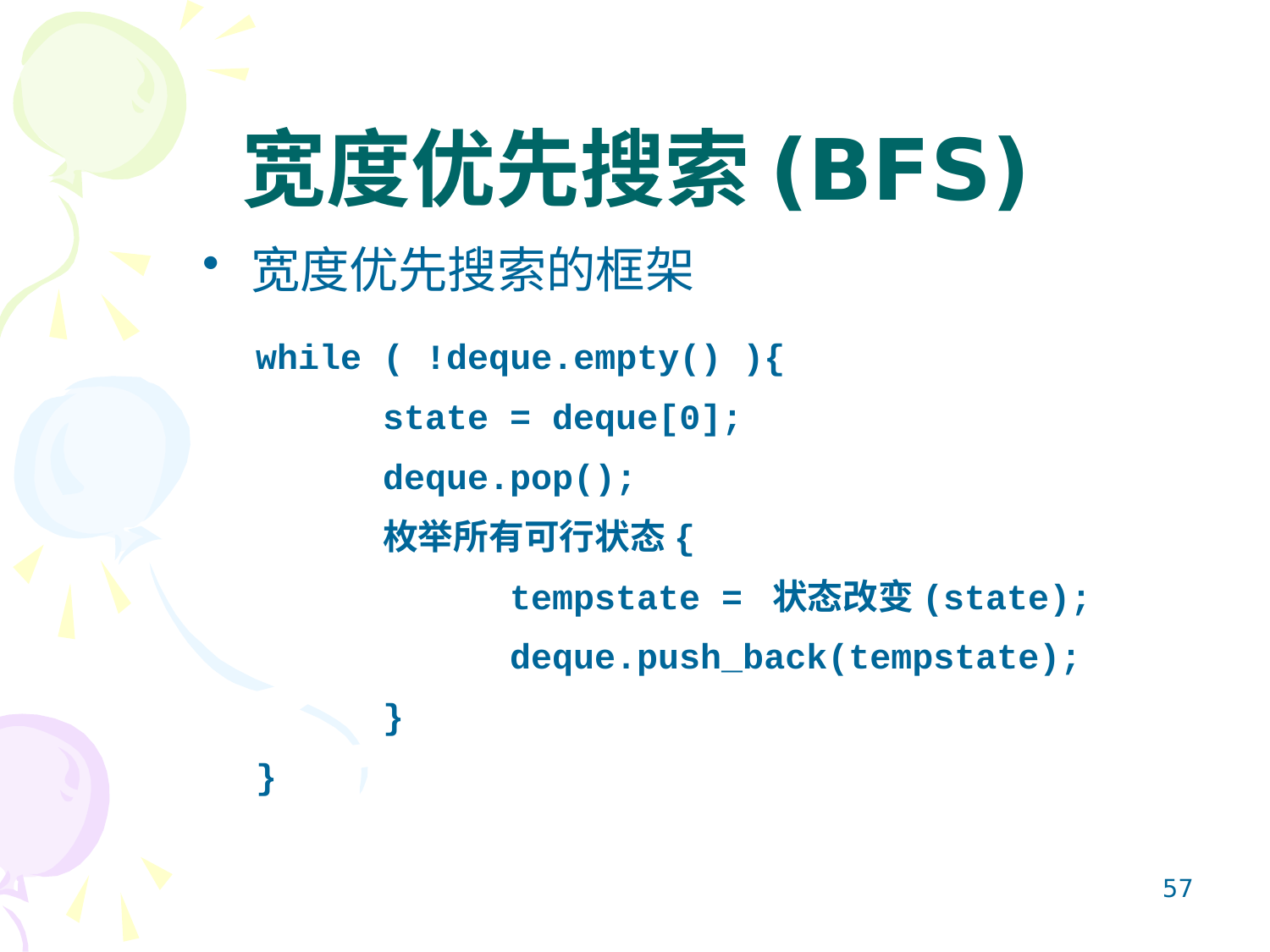

宽度优先搜索(BFS)
宽度优先搜索的框架
while ( !deque.empty() ){
	state = deque[0];
	deque.pop();
	枚举所有可行状态{
		tempstate = 状态改变(state);
		deque.push_back(tempstate);
	}
}
57